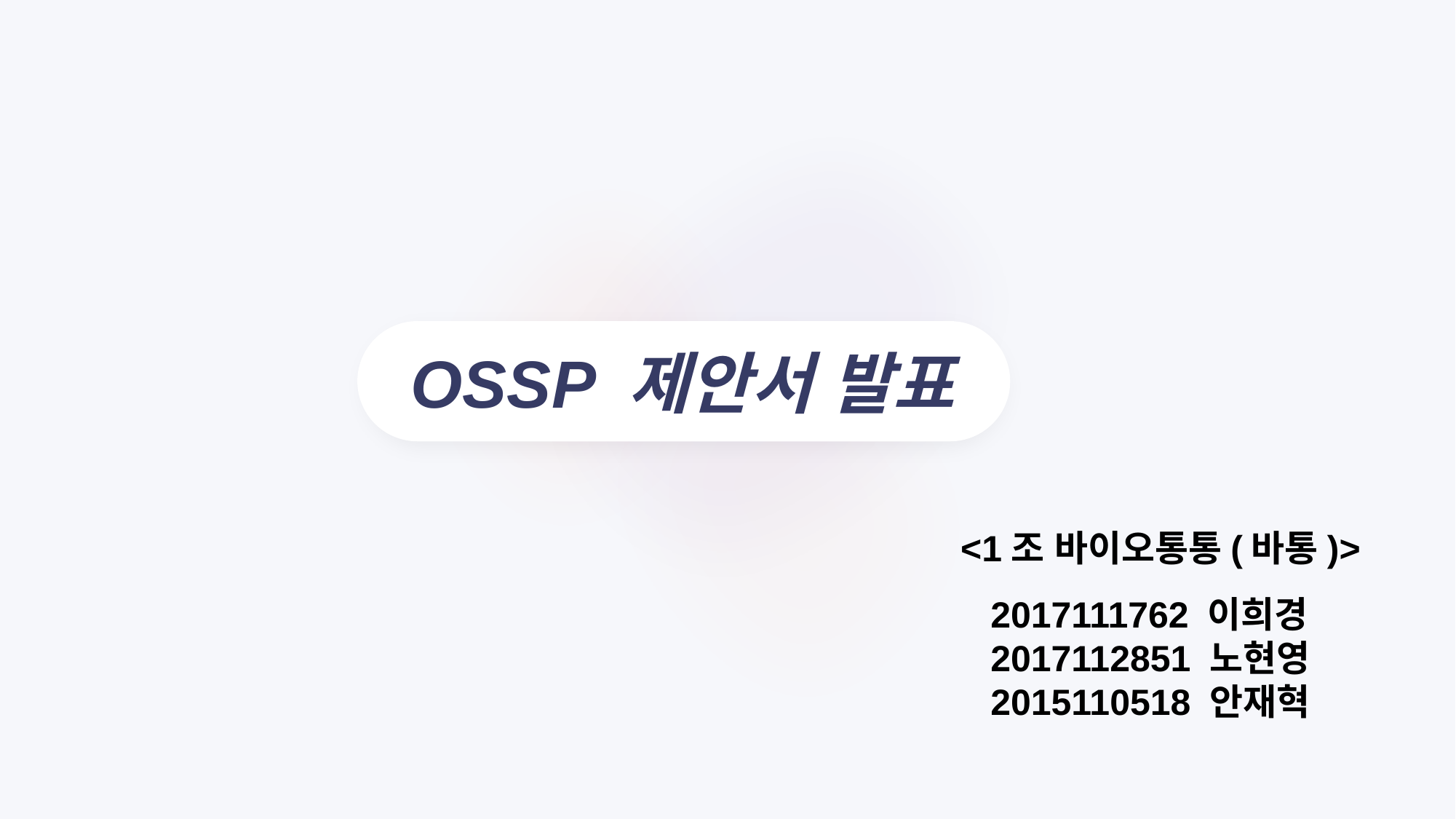

OSSP 제안서 발표
<1조 바이오통통(바통)>
2017111762 이희경
2017112851 노현영
2015110518 안재혁